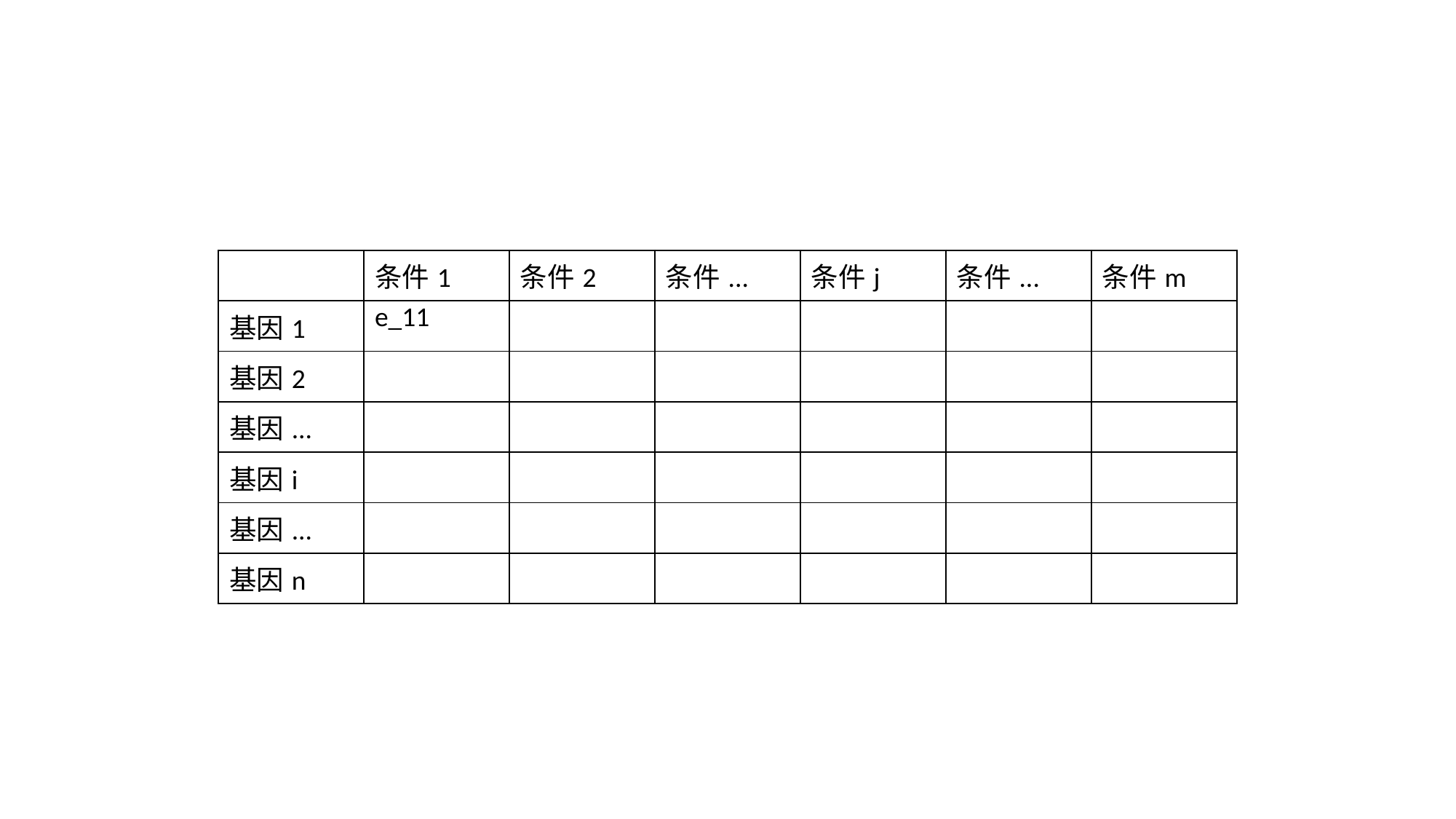

|  | 条件1 | 条件2 | 条件... | 条件j | 条件... | 条件m |
| --- | --- | --- | --- | --- | --- | --- |
| 基因1 | e\_11 |  |  |  |  |  |
| 基因2 |  |  |  |  |  |  |
| 基因... |  |  |  |  |  |  |
| 基因i |  |  |  |  |  |  |
| 基因... |  |  |  |  |  |  |
| 基因n |  |  |  |  |  |  |